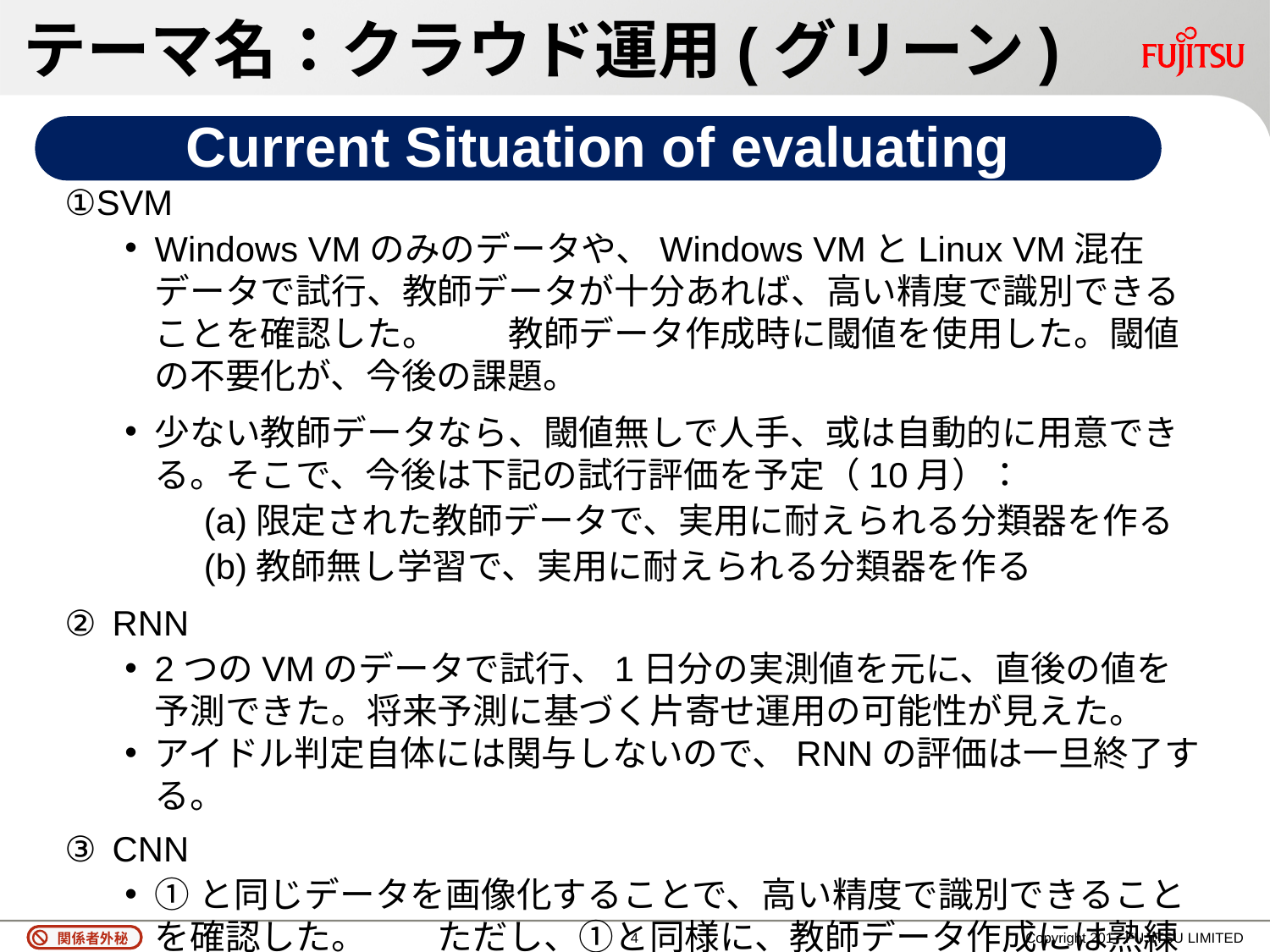

# テーマ名：クラウド運用(グリーン)
Current Situation of evaluating
SVM
Windows VMのみのデータや、Windows VMとLinux VM混在データで試行、教師データが十分あれば、高い精度で識別できることを確認した。　　教師データ作成時に閾値を使用した。閾値の不要化が、今後の課題。
少ない教師データなら、閾値無しで人手、或は自動的に用意できる。そこで、今後は下記の試行評価を予定（10月）：
　　(a)限定された教師データで、実用に耐えられる分類器を作る
　　(b)教師無し学習で、実用に耐えられる分類器を作る
RNN
2つのVMのデータで試行、1日分の実測値を元に、直後の値を予測できた。将来予測に基づく片寄せ運用の可能性が見えた。
アイドル判定自体には関与しないので、RNNの評価は一旦終了する。
CNN
①と同じデータを画像化することで、高い精度で識別できることを確認した。　　ただし、①と同様に、教師データ作成には熟練者の関与が必要。
①と同様に、限定された教師データで実用に耐える分類器作成を試みる。
4
Copyright 2017 FUJITSU LIMITED